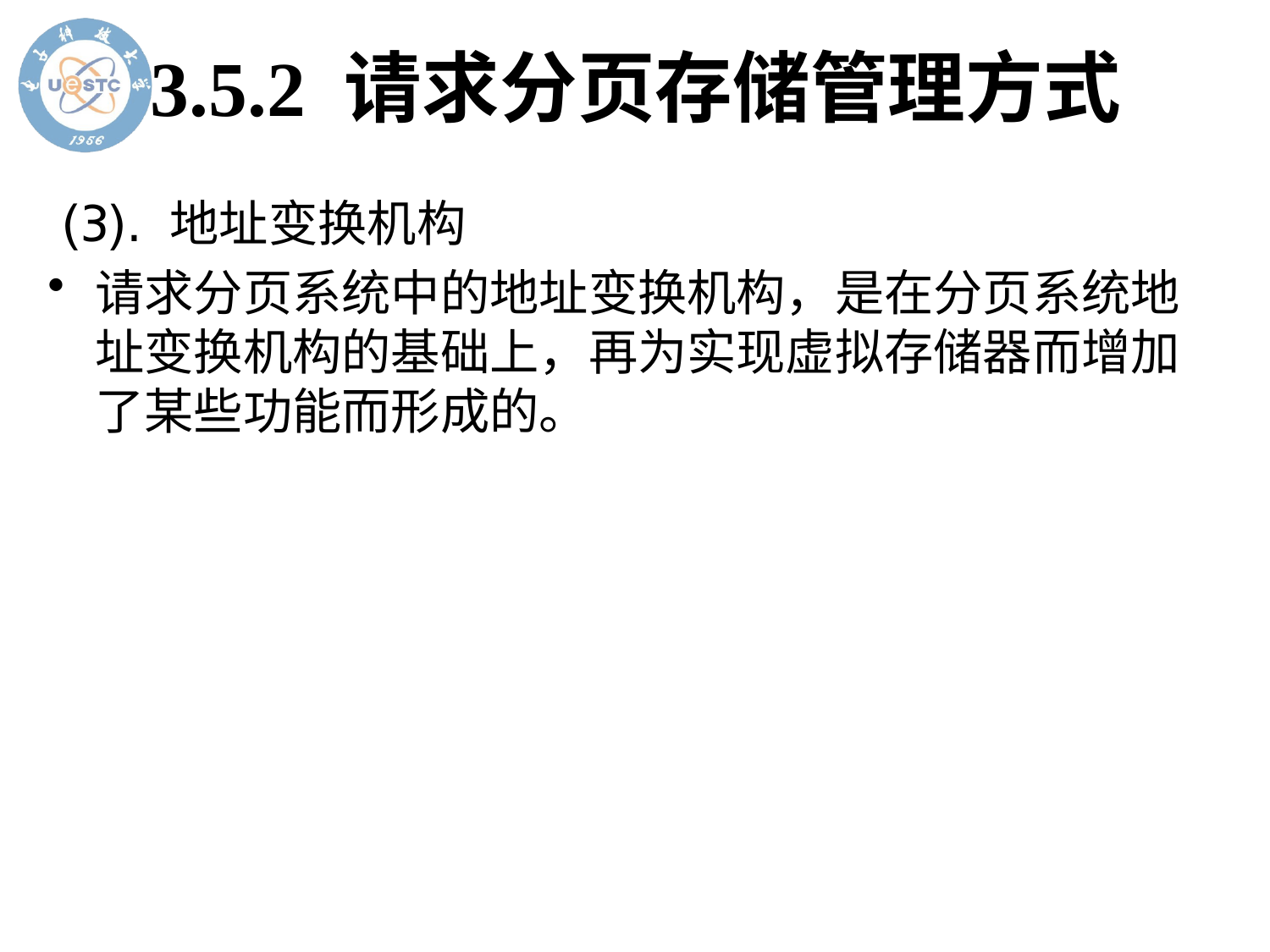

# 3.5.2 请求分页存储管理方式
 (3). 地址变换机构
请求分页系统中的地址变换机构，是在分页系统地址变换机构的基础上，再为实现虚拟存储器而增加了某些功能而形成的。